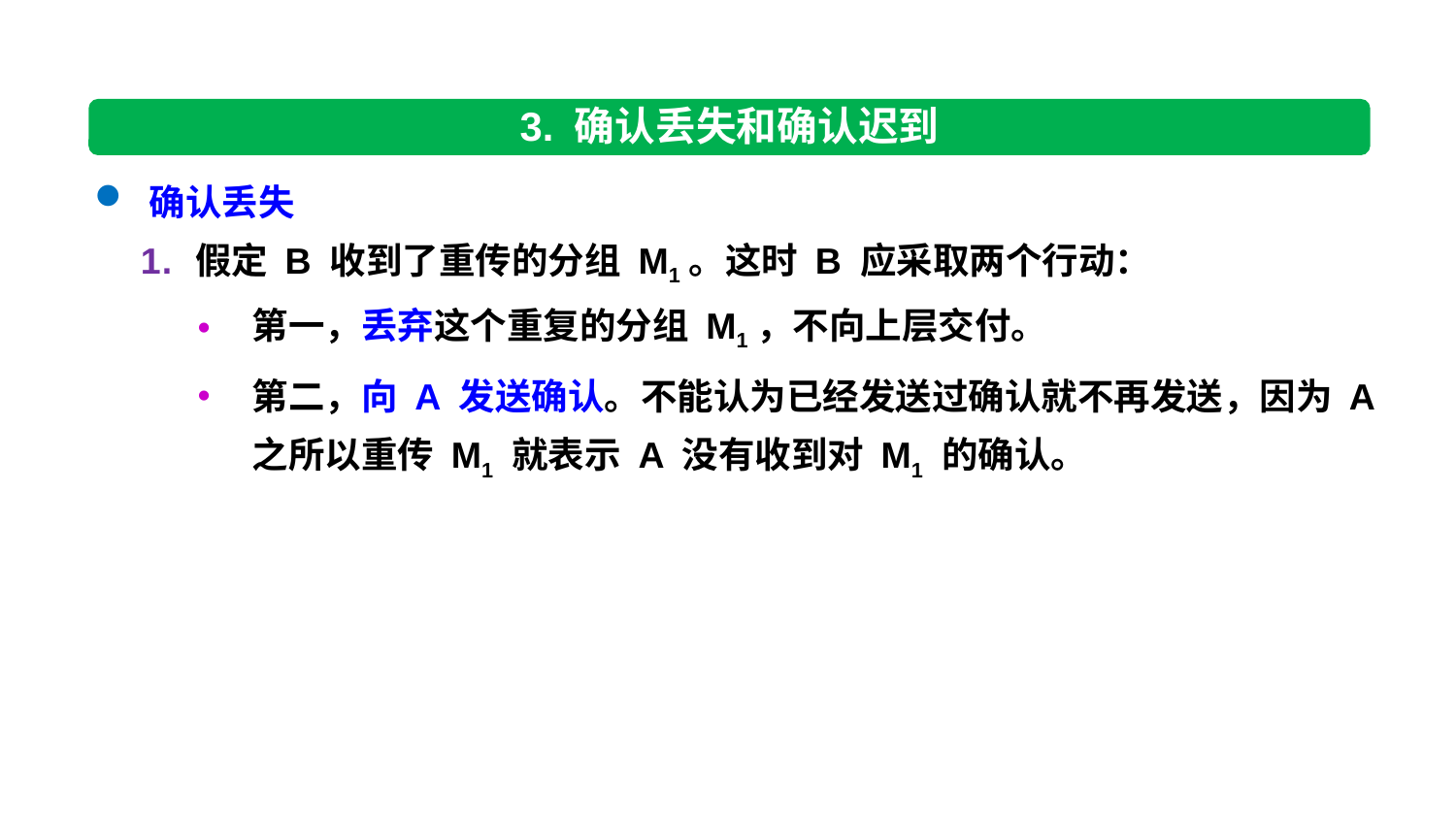

3. 确认丢失和确认迟到

确认丢失
假定 B 收到了重传的分组 M1。这时 B 应采取两个行动：
第一，丢弃这个重复的分组 M1，不向上层交付。
第二，向 A 发送确认。不能认为已经发送过确认就不再发送，因为 A 之所以重传 M1 就表示 A 没有收到对 M1 的确认。
59